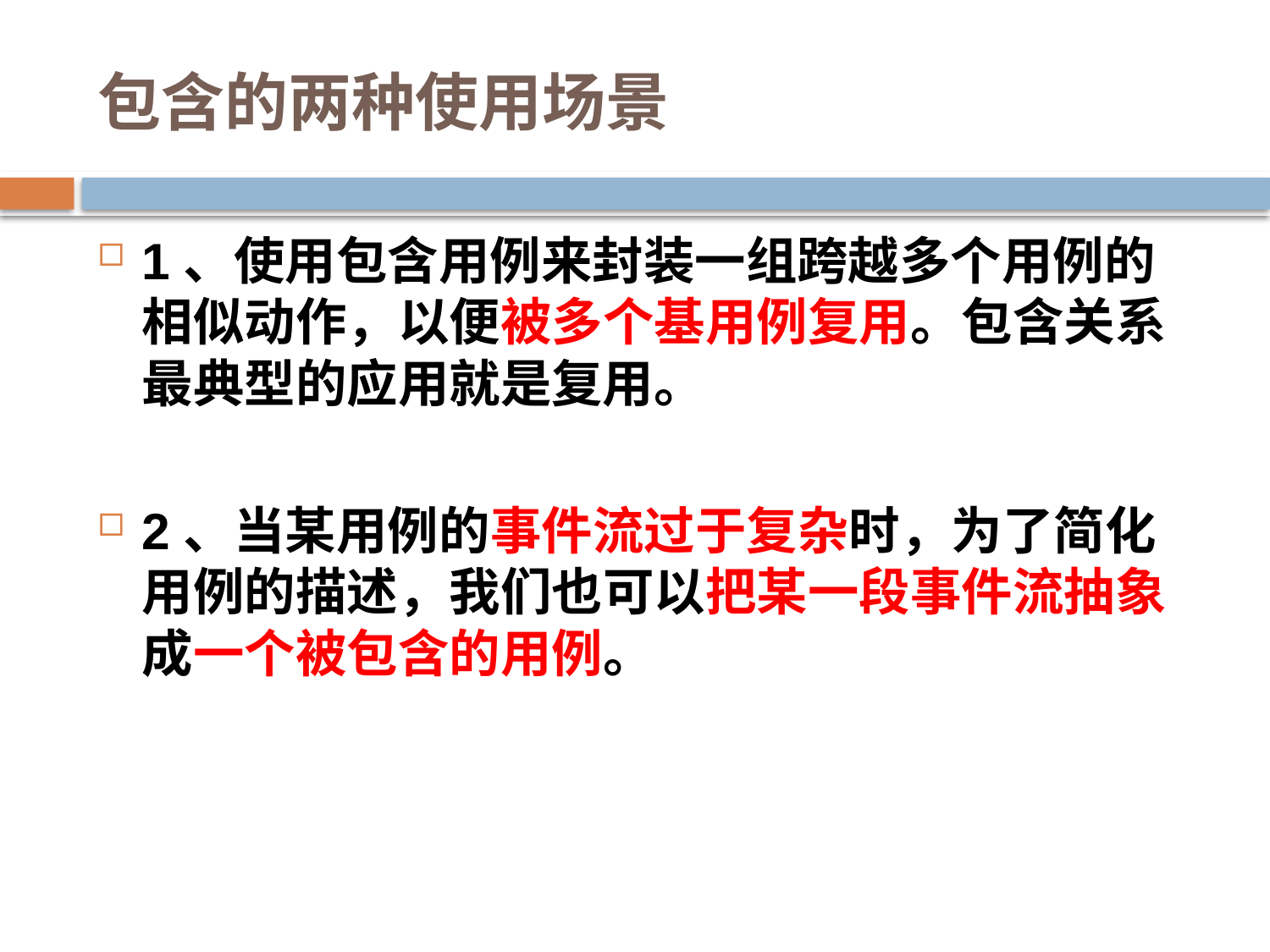

# 包含的两种使用场景
1、使用包含用例来封装一组跨越多个用例的相似动作，以便被多个基用例复用。包含关系最典型的应用就是复用。

2、当某用例的事件流过于复杂时，为了简化用例的描述，我们也可以把某一段事件流抽象成一个被包含的用例。